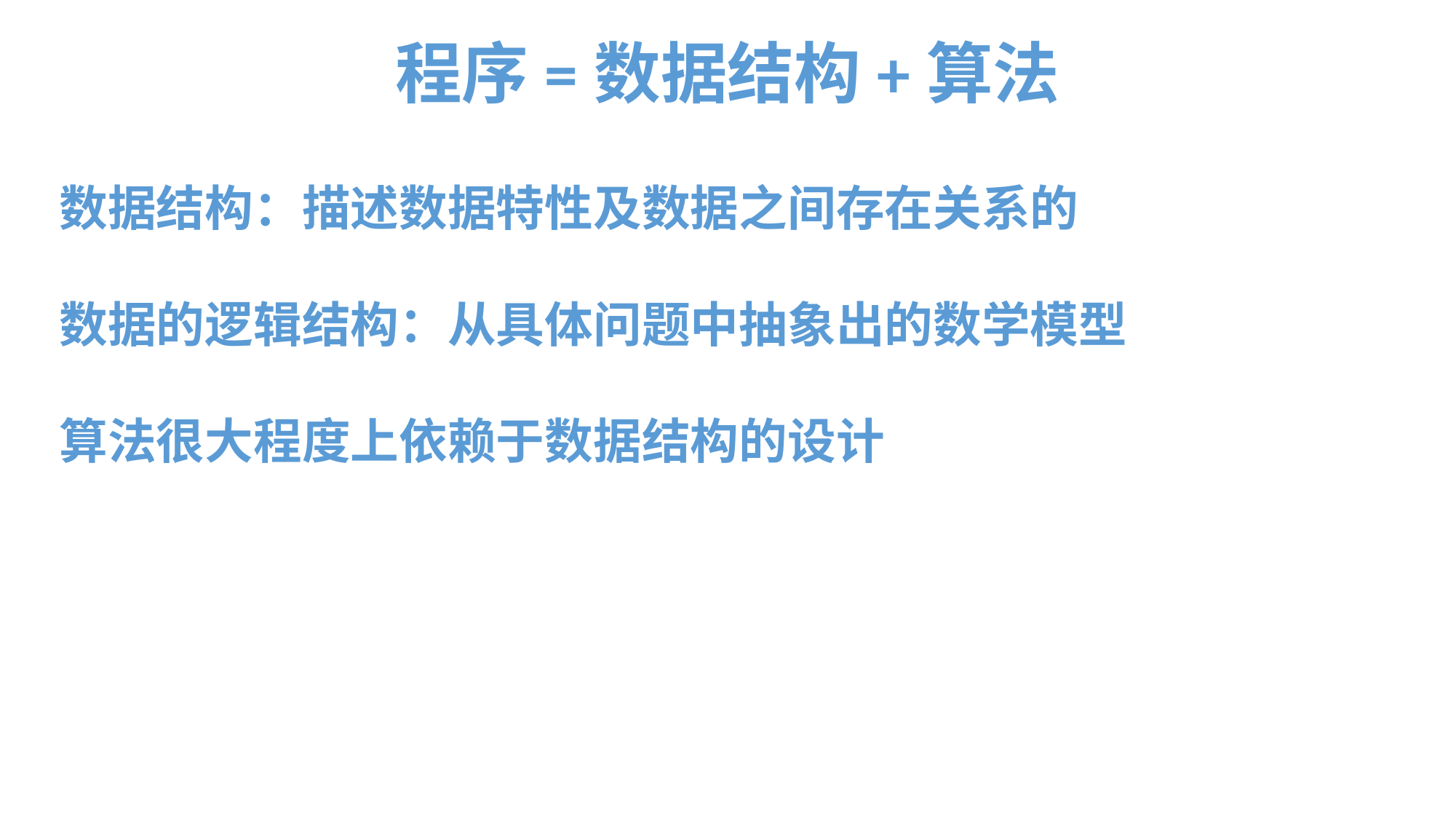

程序=数据结构+算法
数据结构：描述数据特性及数据之间存在关系的

数据的逻辑结构：从具体问题中抽象出的数学模型

算法很大程度上依赖于数据结构的设计